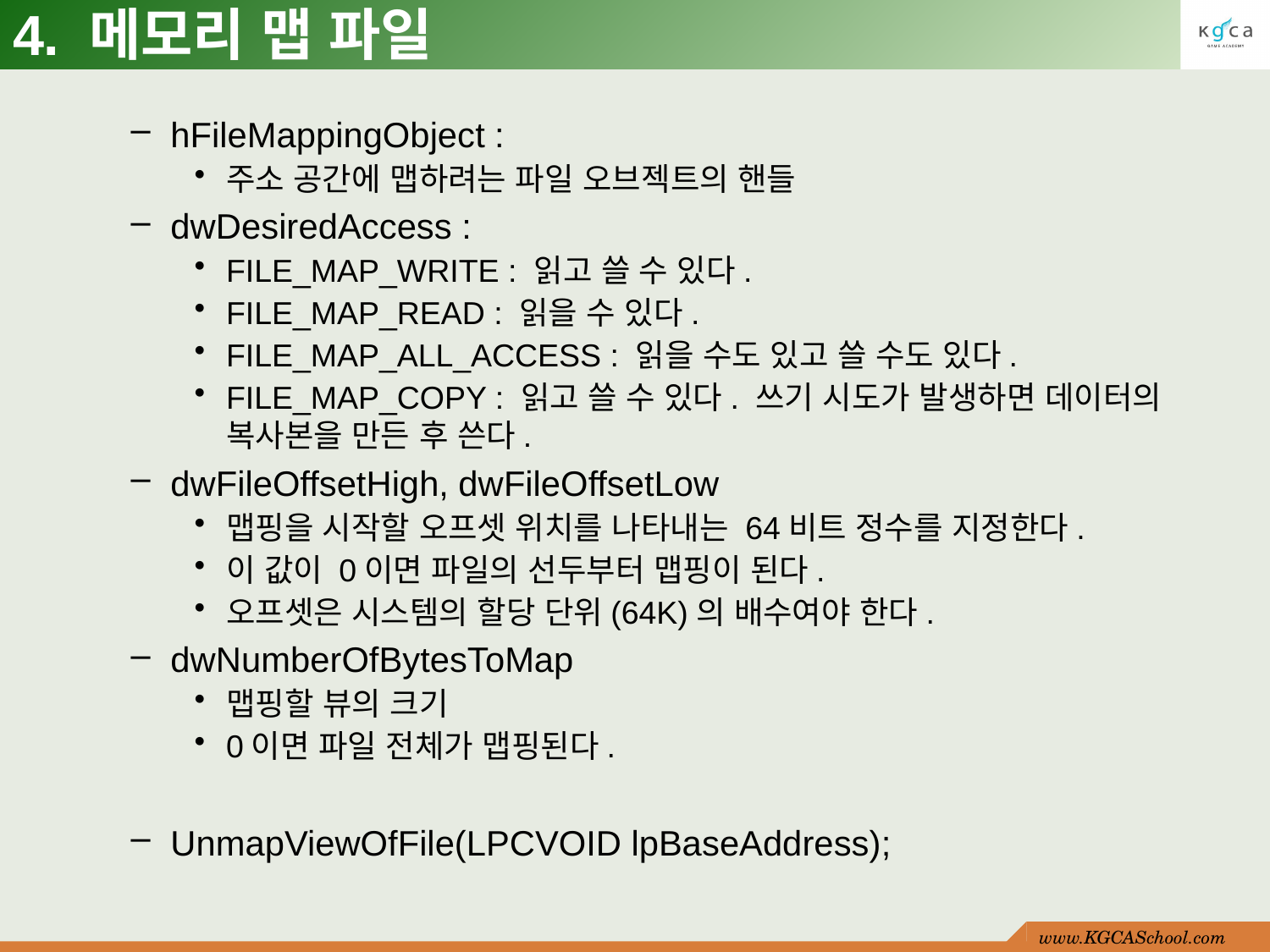

# 4. 메모리 맵 파일
hFileMappingObject :
주소 공간에 맵하려는 파일 오브젝트의 핸들
dwDesiredAccess :
FILE_MAP_WRITE : 읽고 쓸 수 있다.
FILE_MAP_READ : 읽을 수 있다.
FILE_MAP_ALL_ACCESS : 읽을 수도 있고 쓸 수도 있다.
FILE_MAP_COPY : 읽고 쓸 수 있다. 쓰기 시도가 발생하면 데이터의 복사본을 만든 후 쓴다.
dwFileOffsetHigh, dwFileOffsetLow
맵핑을 시작할 오프셋 위치를 나타내는 64비트 정수를 지정한다.
이 값이 0이면 파일의 선두부터 맵핑이 된다.
오프셋은 시스템의 할당 단위(64K)의 배수여야 한다.
dwNumberOfBytesToMap
맵핑할 뷰의 크기
0이면 파일 전체가 맵핑된다.

UnmapViewOfFile(LPCVOID lpBaseAddress);